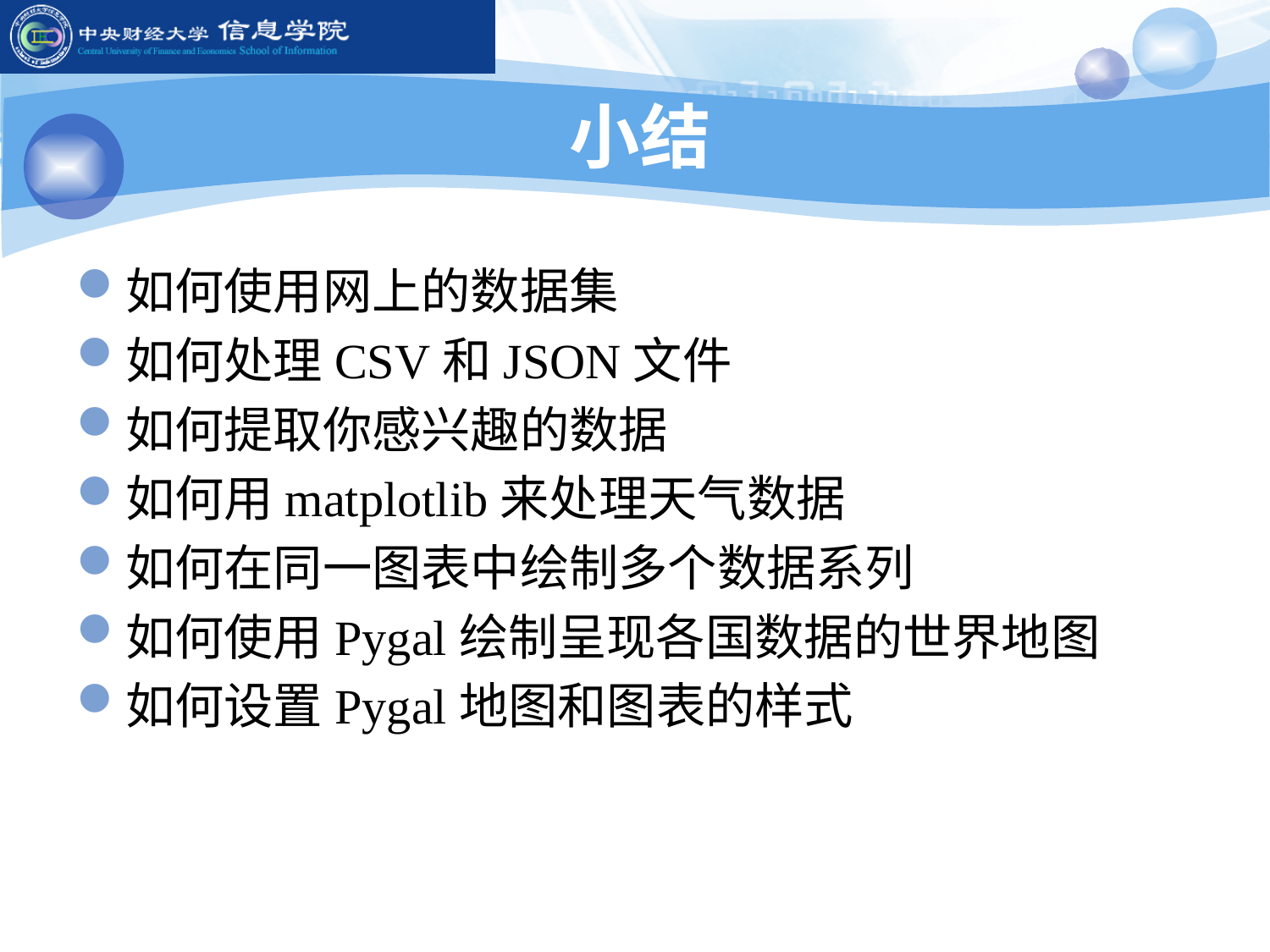

# 小结
如何使用网上的数据集
如何处理CSV和JSON文件
如何提取你感兴趣的数据
如何用matplotlib来处理天气数据
如何在同一图表中绘制多个数据系列
如何使用Pygal绘制呈现各国数据的世界地图
如何设置Pygal地图和图表的样式